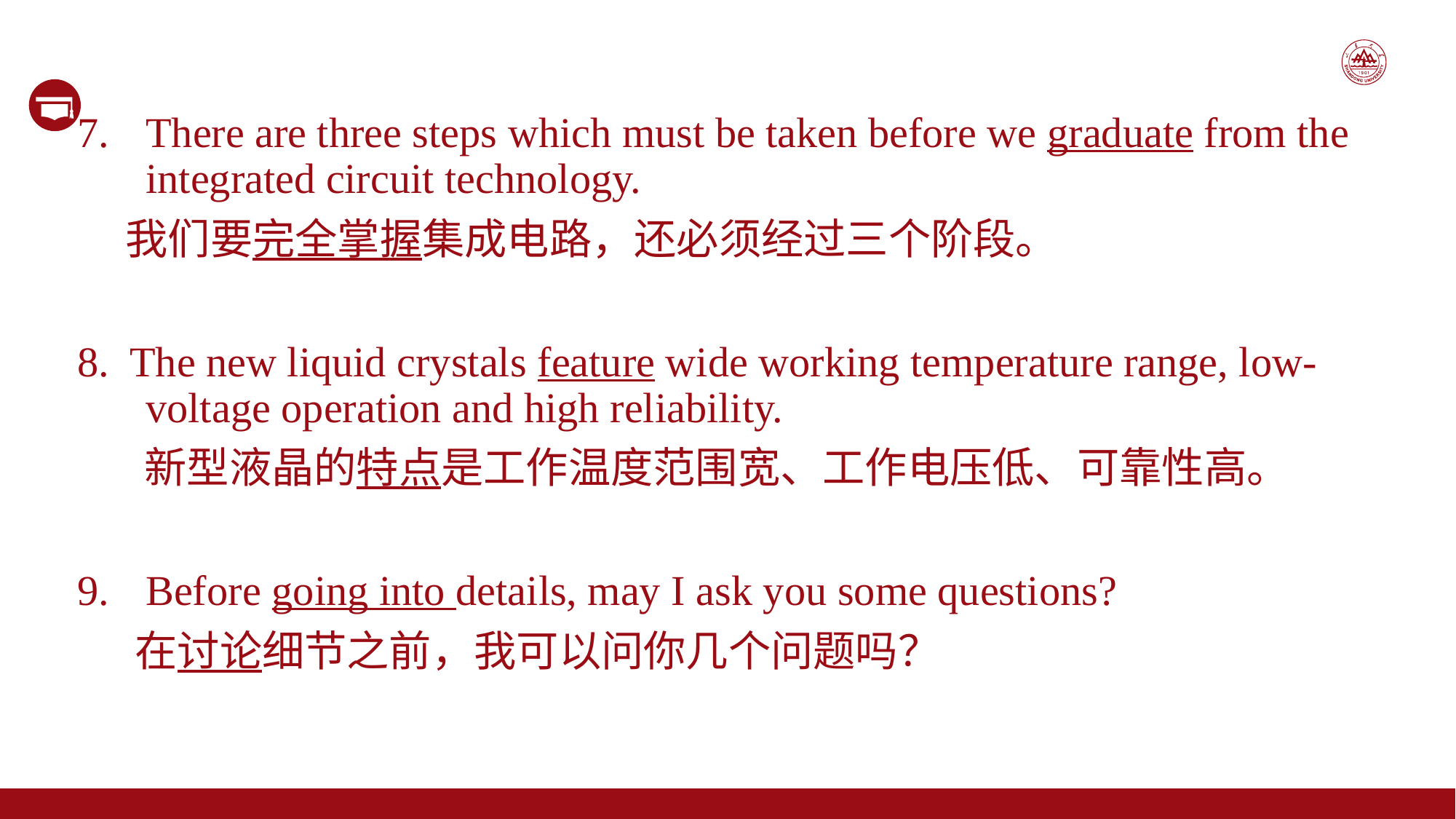

There are three steps which must be taken before we graduate from the integrated circuit technology.
    我们要完全掌握集成电路，还必须经过三个阶段。

8.  The new liquid crystals feature wide working temperature range, low-voltage operation and high reliability.
      新型液晶的特点是工作温度范围宽、工作电压低、可靠性高。

Before going into details, may I ask you some questions?
     在讨论细节之前，我可以问你几个问题吗？